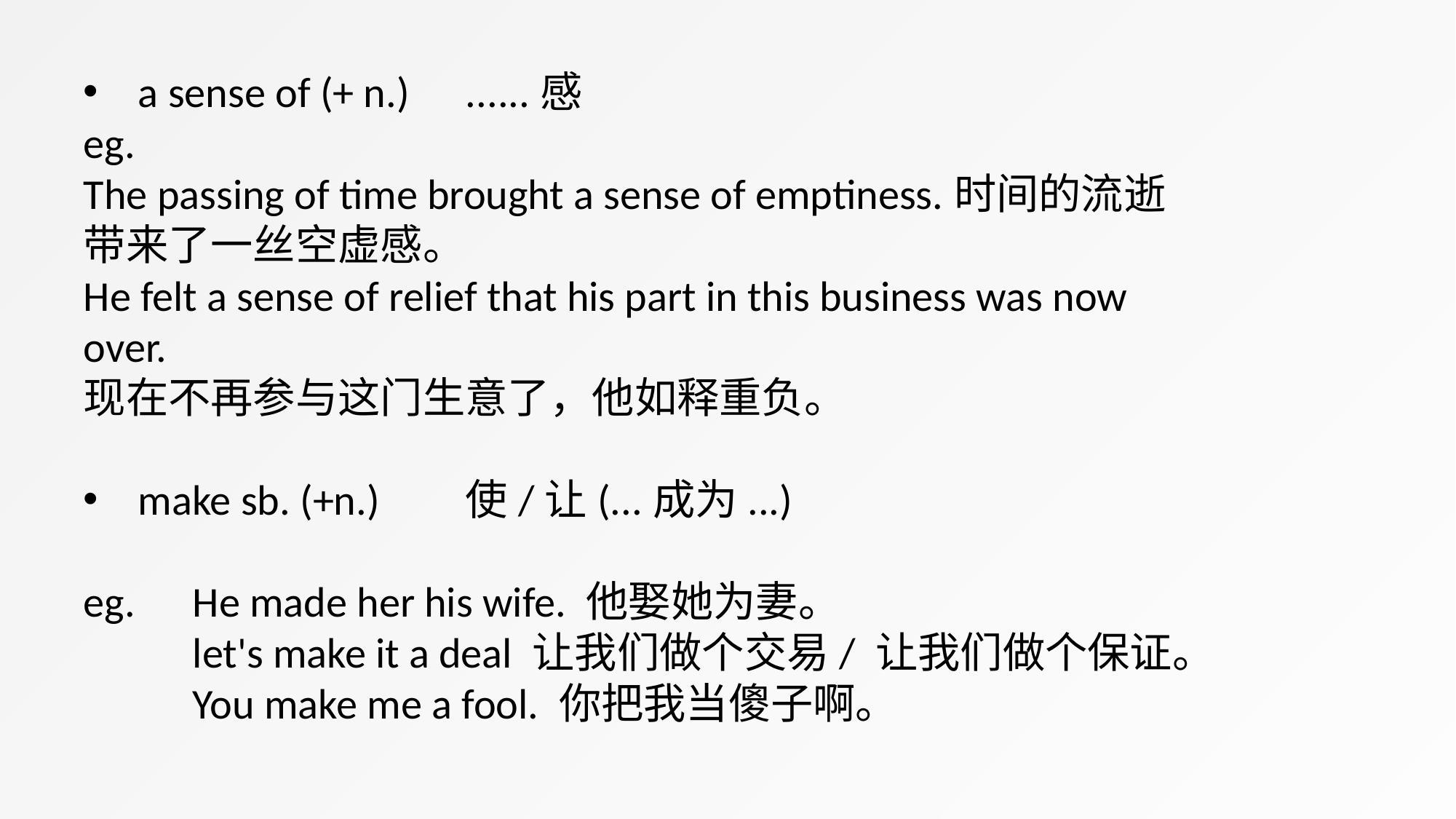

a sense of (+ n.)	......感
eg.
The passing of time brought a sense of emptiness.时间的流逝带来了一丝空虚感。
He felt a sense of relief that his part in this business was now over.
现在不再参与这门生意了，他如释重负。

make sb. (+n.)	使/让(...成为...)

eg.	He made her his wife. 他娶她为妻。
	let's make it a deal 让我们做个交易/ 让我们做个保证。
	You make me a fool. 你把我当傻子啊。